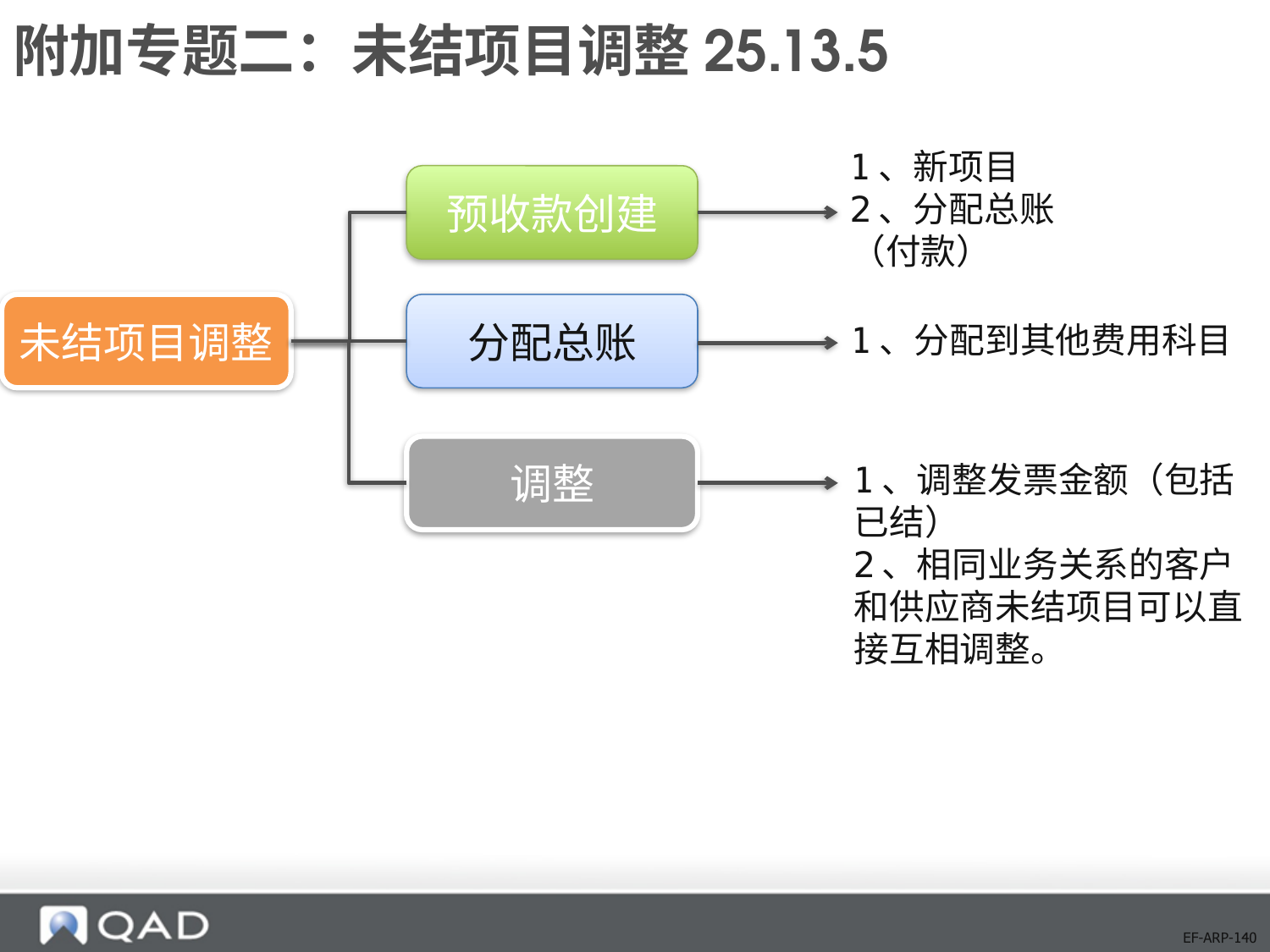

# 附加专题二：未结项目调整25.13.5
1、新项目
2、分配总账（付款）
预收款创建
未结项目调整
分配总账
1、分配到其他费用科目
调整
1、调整发票金额（包括已结）
2、相同业务关系的客户和供应商未结项目可以直接互相调整。
EF-ARP-140